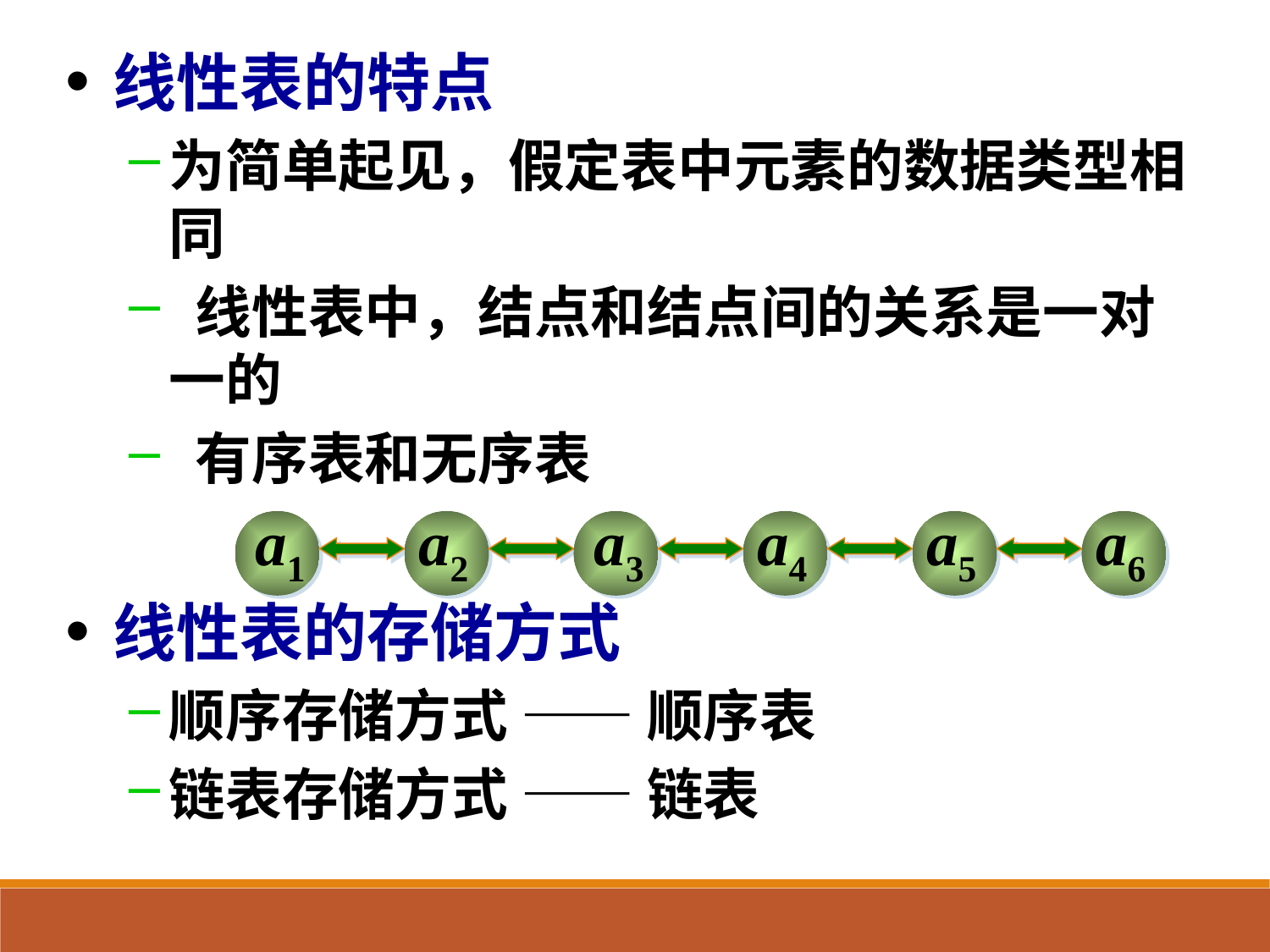

线性表的特点
为简单起见，假定表中元素的数据类型相同
 线性表中，结点和结点间的关系是一对一的
 有序表和无序表

线性表的存储方式
顺序存储方式 —— 顺序表
链表存储方式 —— 链表
a1
a2
a3
a4
a5
a6